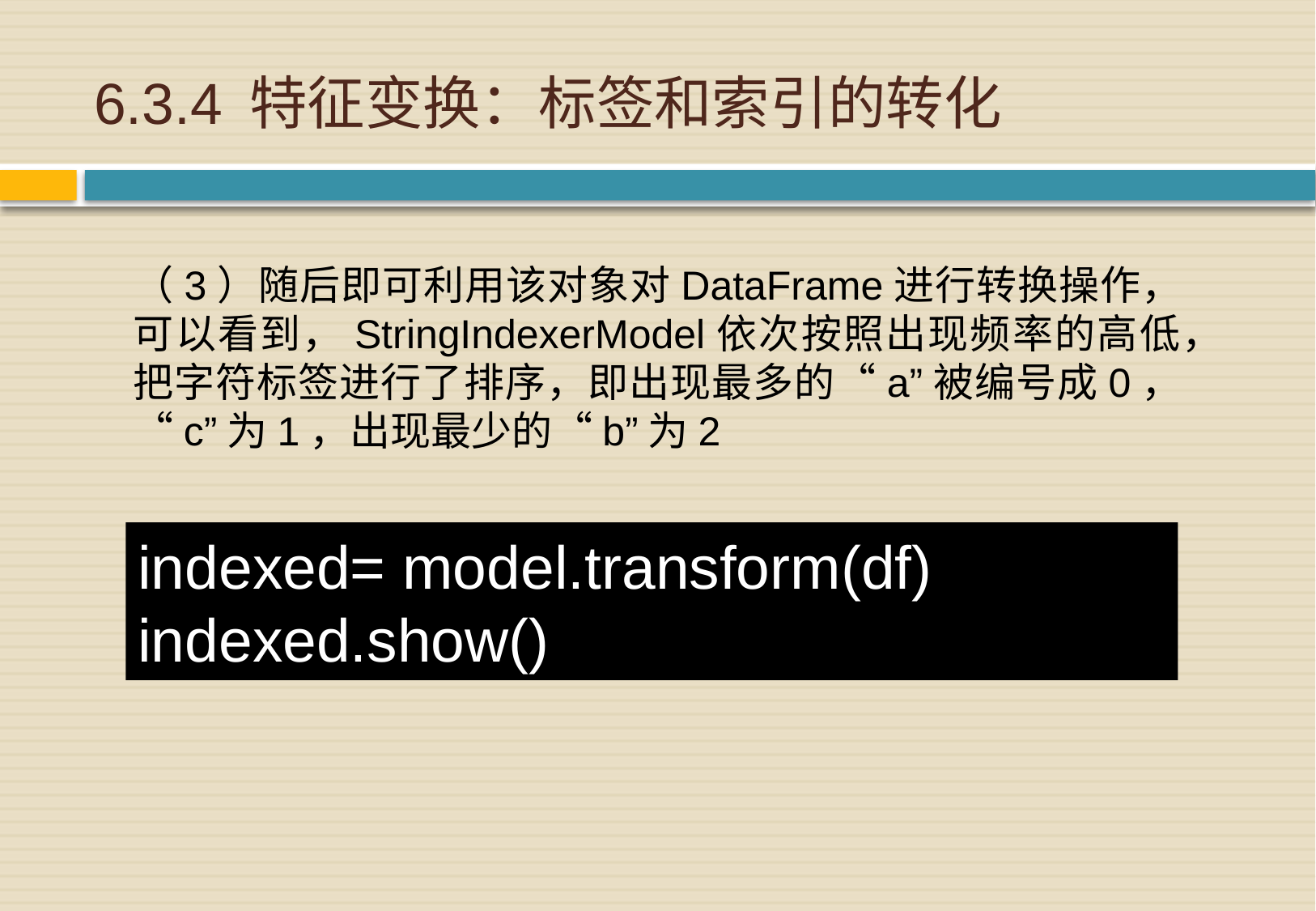

# 6.3.4 特征变换：标签和索引的转化
（3）随后即可利用该对象对DataFrame进行转换操作，可以看到，StringIndexerModel依次按照出现频率的高低，把字符标签进行了排序，即出现最多的“a”被编号成0，“c”为1，出现最少的“b”为2
indexed= model.transform(df)
indexed.show()